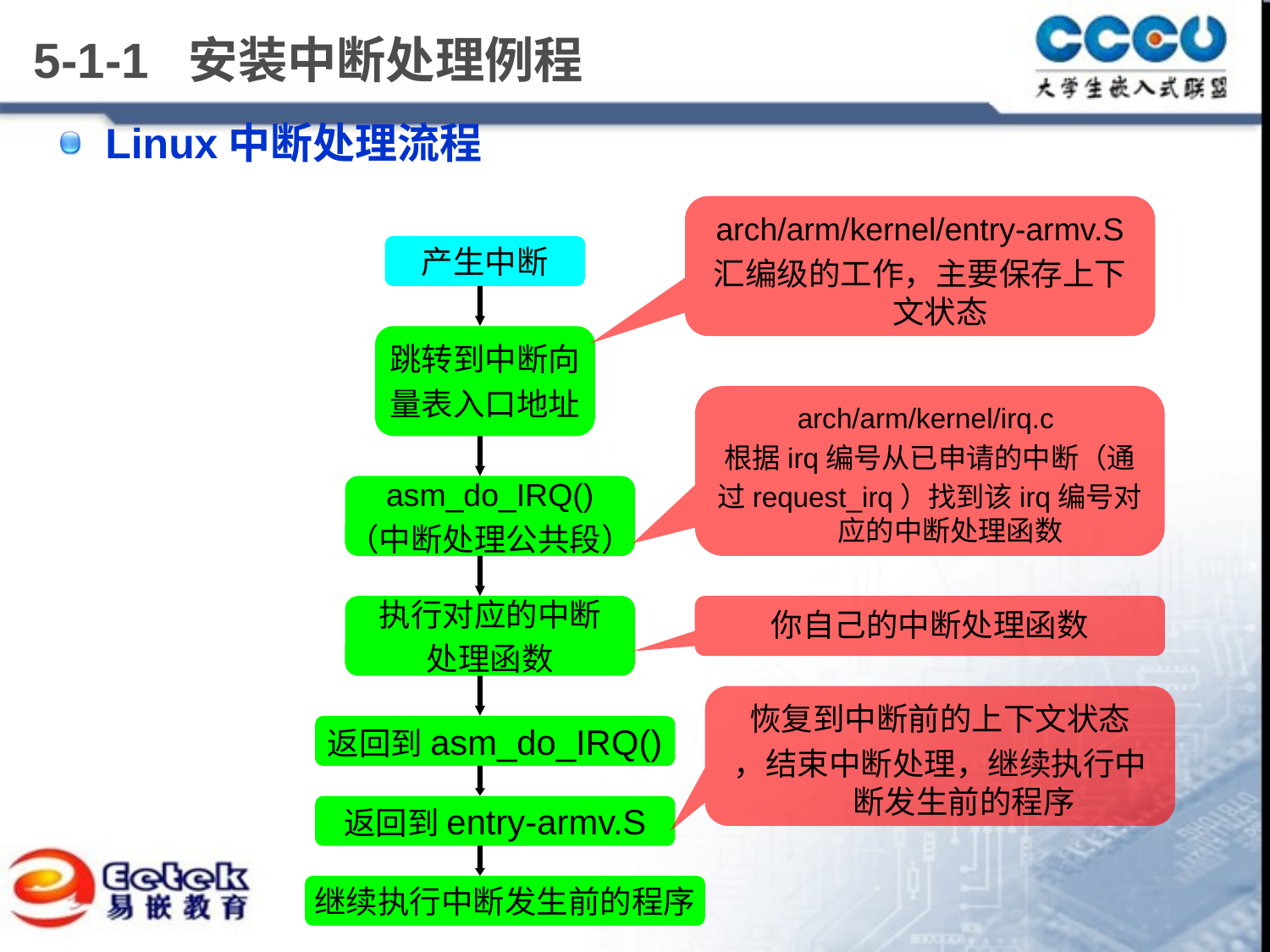

# 5-1-1  安装中断处理例程
Linux中断处理流程
arch/arm/kernel/entry-armv.S
汇编级的工作，主要保存上下文状态
产生中断

跳转到中断向
量表入口地址
arch/arm/kernel/irq.c
根据irq编号从已申请的中断（通
过request_irq）找到该irq编号对应的中断处理函数

asm_do_IRQ()
（中断处理公共段）

执行对应的中断
处理函数
你自己的中断处理函数

恢复到中断前的上下文状态
，结束中断处理，继续执行中断发生前的程序
返回到asm_do_IRQ()

返回到entry-armv.S

继续执行中断发生前的程序